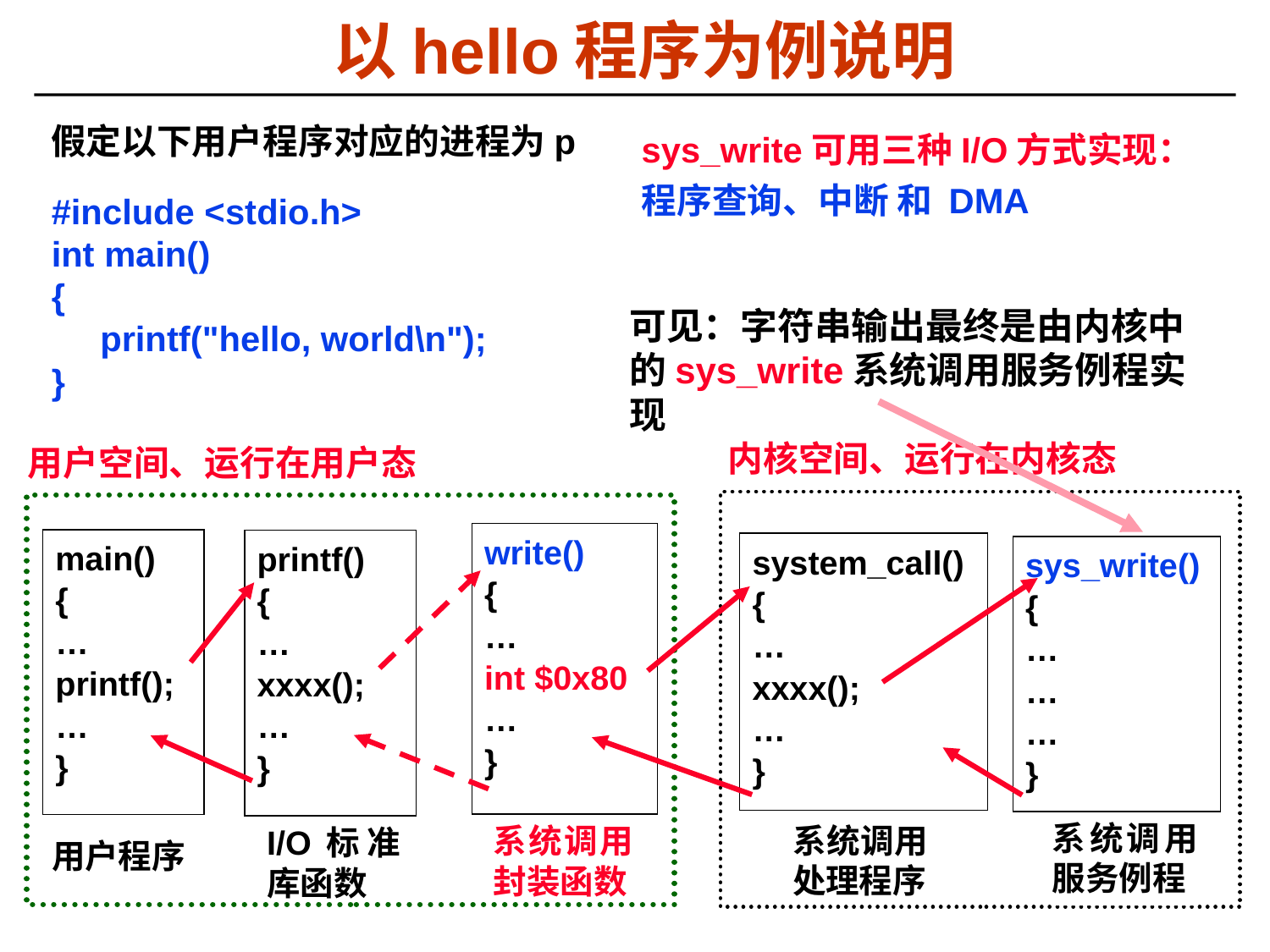

# 以hello程序为例说明
假定以下用户程序对应的进程为p
sys_write可用三种I/O方式实现：
程序查询、中断 和 DMA
#include <stdio.h>
int main()
{
     printf("hello, world\n");
}

可见：字符串输出最终是由内核中的sys_write系统调用服务例程实现

内核空间、运行在内核态
用户空间、运行在用户态

write()
{
…
int $0x80
…
}
main()
{
…
printf();
…
}
printf()
{
…
xxxx();
…
}
system_call()
{
…
xxxx();
…
}

sys_write()
{
…
…
…
}

系统调用服务例程
系统调用处理程序
系统调用封装函数
I/O标准库函数
用户程序